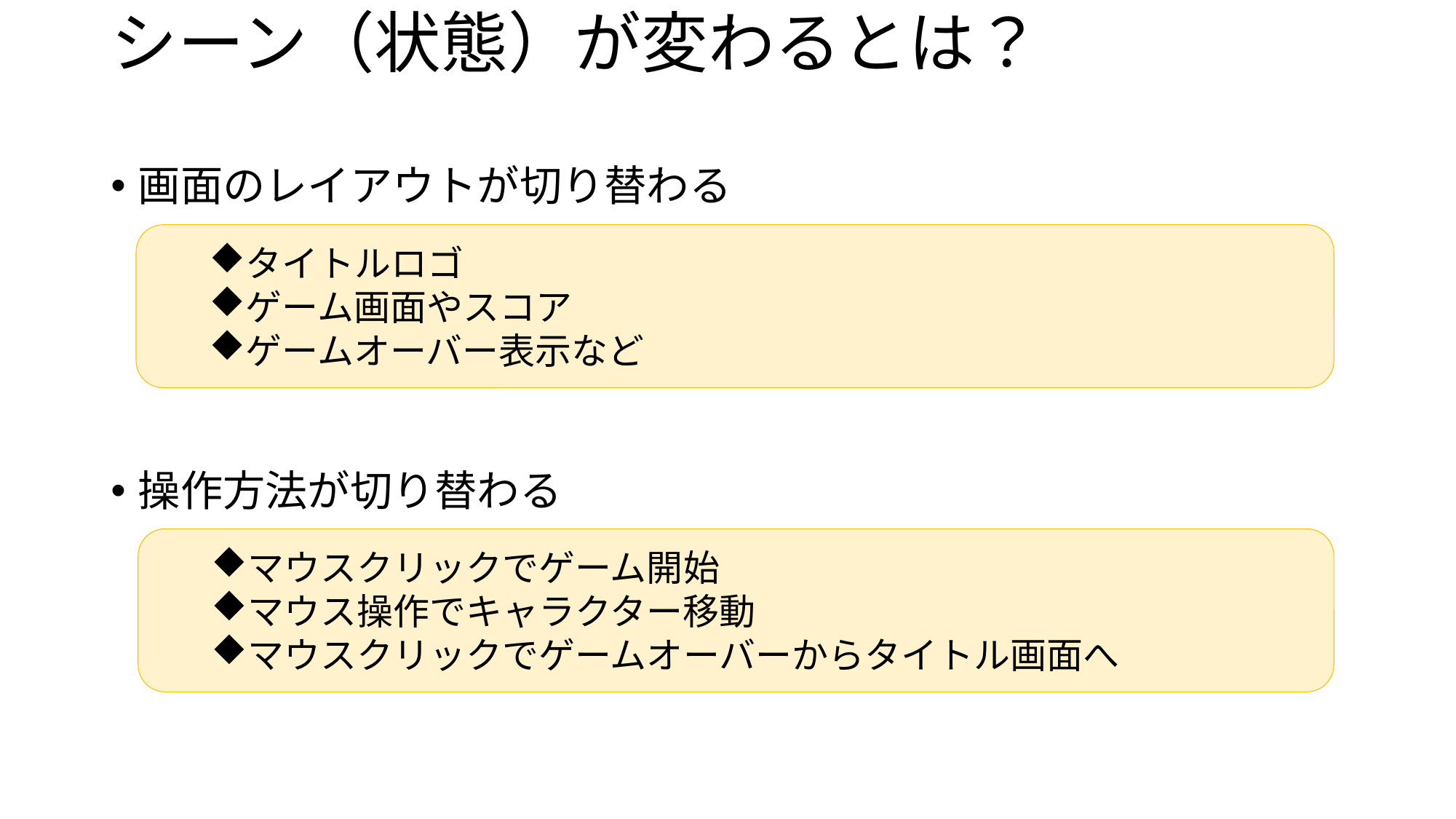

# シーン（状態）が変わるとは？
画面のレイアウトが切り替わる

操作方法が切り替わる

タイトルロゴ
ゲーム画面やスコア
ゲームオーバー表示など
マウスクリックでゲーム開始
マウス操作でキャラクター移動
マウスクリックでゲームオーバーからタイトル画面へ